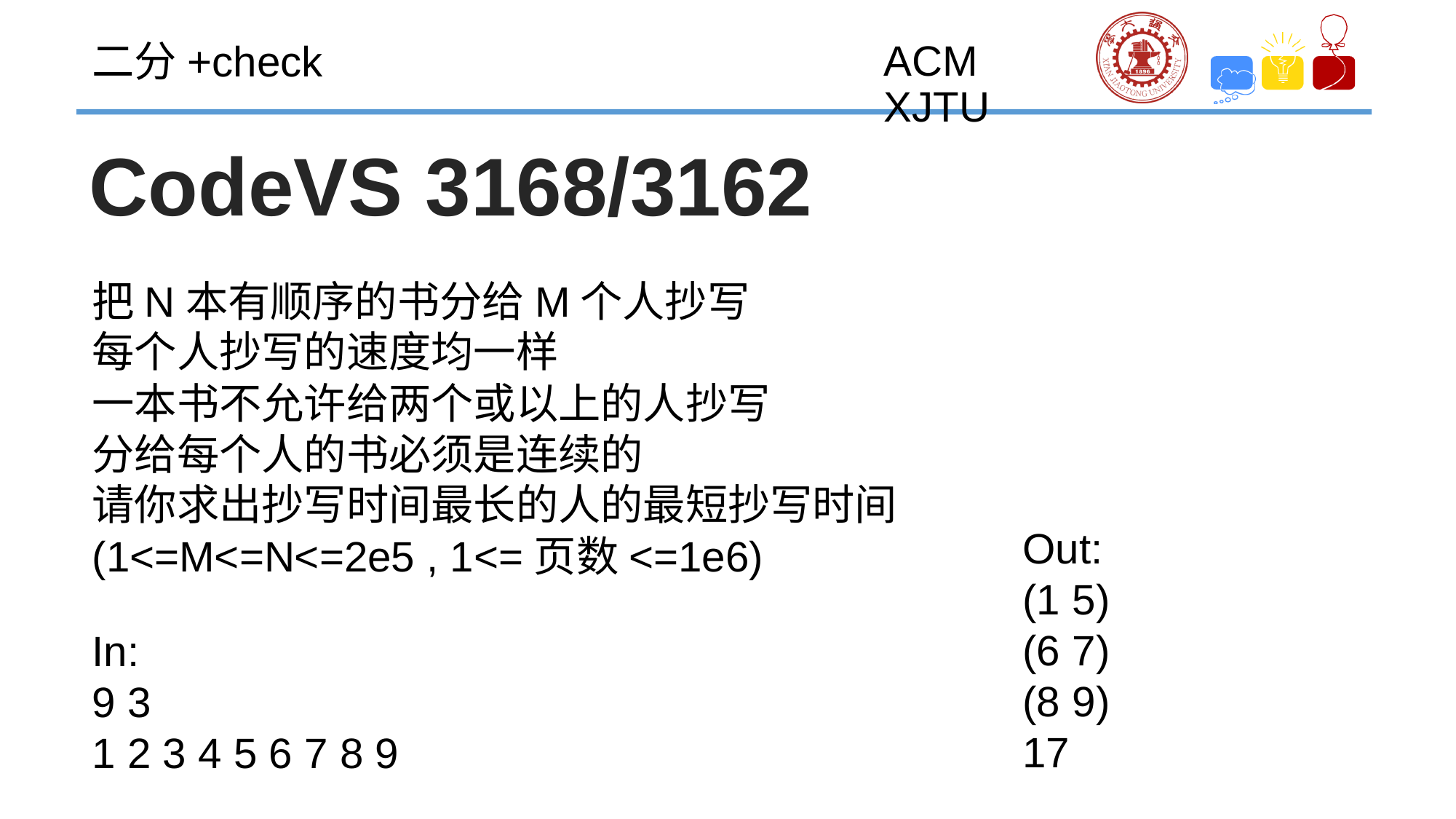

二分+check
CodeVS 3168/3162
把N本有顺序的书分给M个人抄写
每个人抄写的速度均一样
一本书不允许给两个或以上的人抄写
分给每个人的书必须是连续的
请你求出抄写时间最长的人的最短抄写时间
(1<=M<=N<=2e5 , 1<=页数<=1e6)
Out:
(1 5)
(6 7)
(8 9)
17
In:
9 3
1 2 3 4 5 6 7 8 9